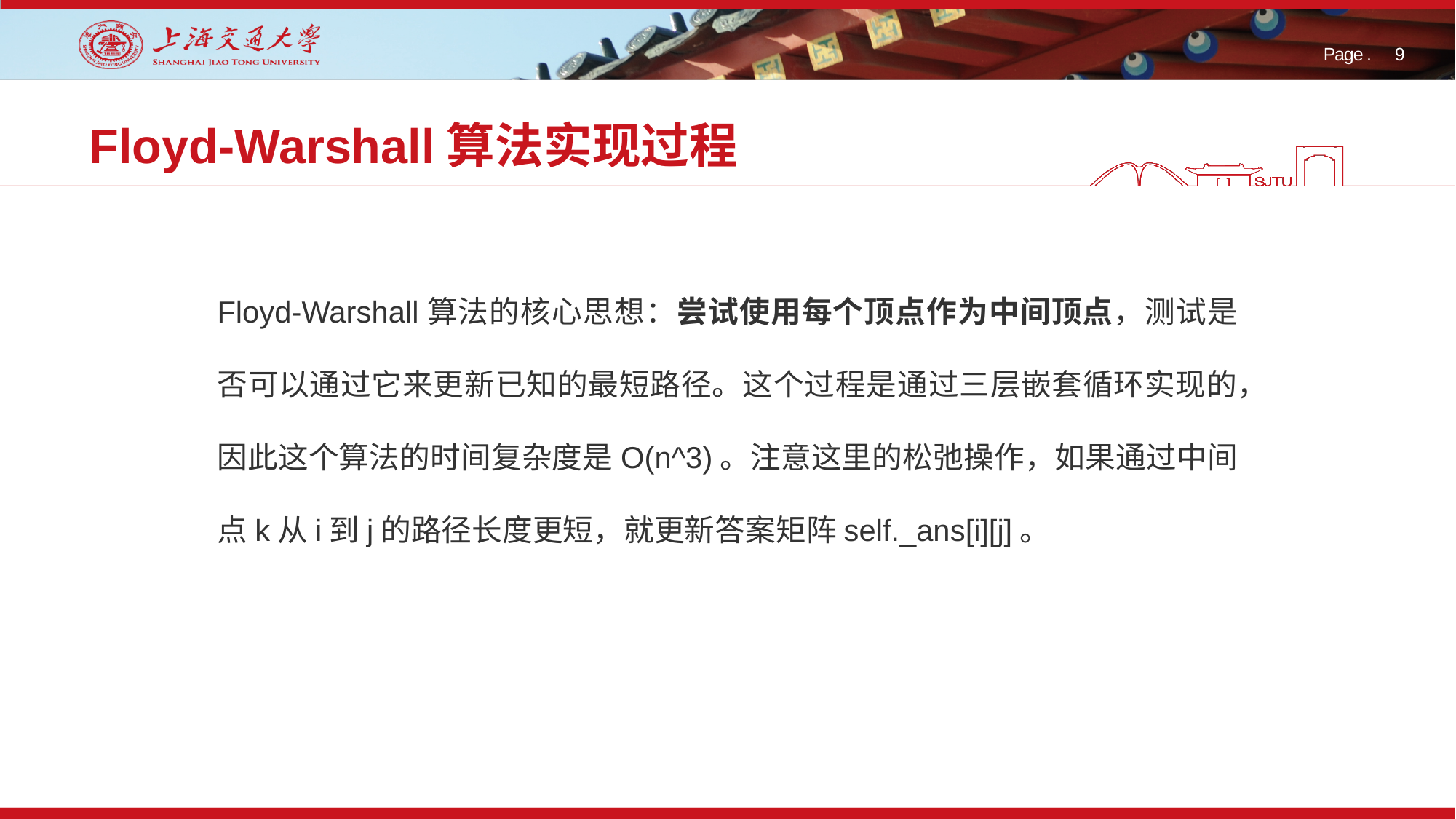

# Floyd-Warshall算法实现过程
Floyd-Warshall算法的核心思想：尝试使用每个顶点作为中间顶点，测试是否可以通过它来更新已知的最短路径。这个过程是通过三层嵌套循环实现的，因此这个算法的时间复杂度是O(n^3)。注意这里的松弛操作，如果通过中间点k从i到j的路径长度更短，就更新答案矩阵self._ans[i][j]。